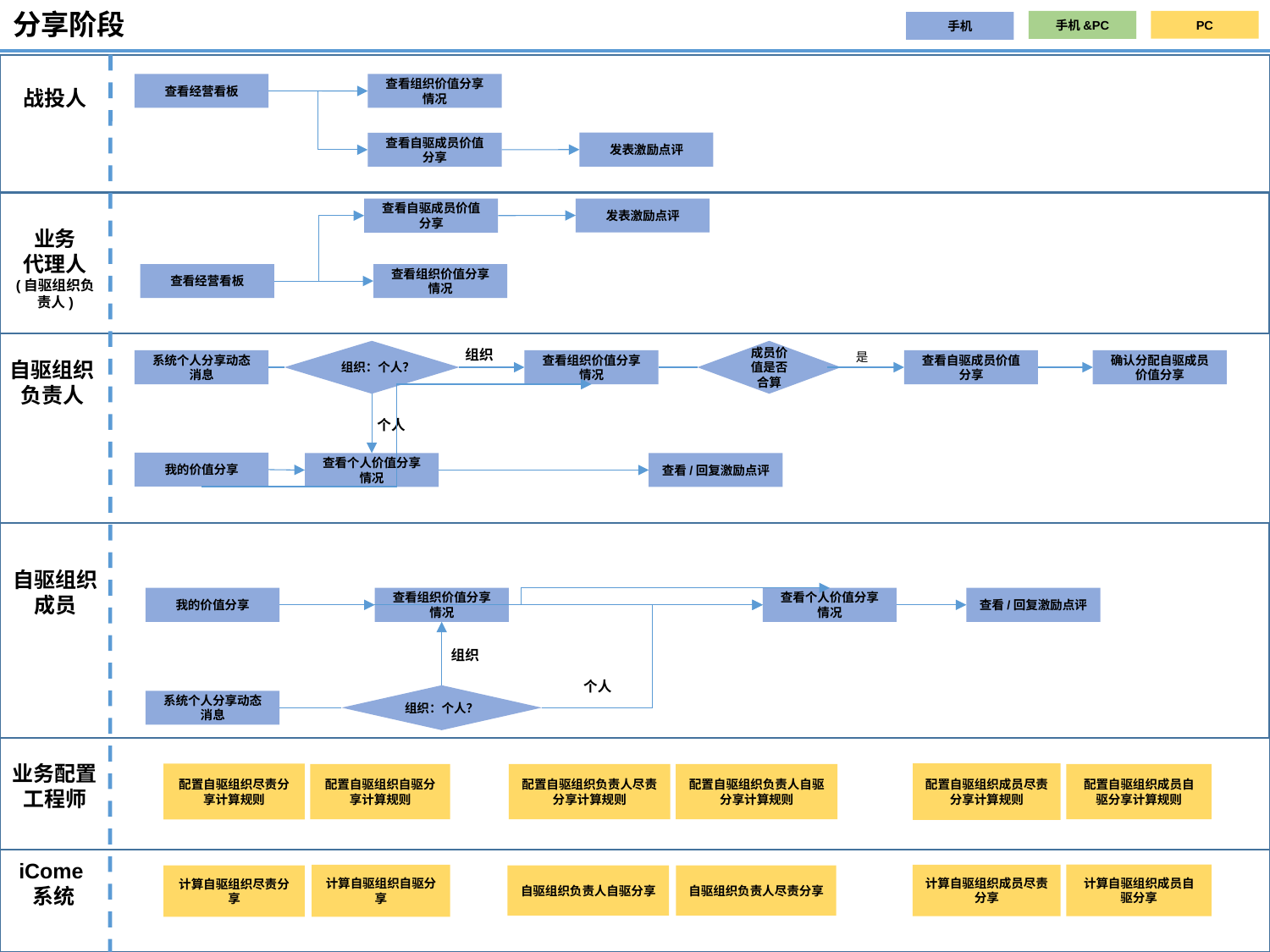

# 分享阶段
PC
手机&PC
手机

查看经营看板
查看组织价值分享情况
战投人
发表激励点评
查看自驱成员价值分享

发表激励点评
查看自驱成员价值分享
业务
代理人
(自驱组织负责人)
查看经营看板
查看组织价值分享情况

组织
组织：个人？
成员价值是否合算
是
系统个人分享动态消息
查看组织价值分享情况
查看自驱成员价值分享
确认分配自驱成员价值分享
自驱组织负责人
个人
我的价值分享
查看个人价值分享情况
查看/回复激励点评

自驱组织成员
我的价值分享
查看组织价值分享情况
查看个人价值分享情况
查看/回复激励点评
组织
个人
组织：个人？
系统个人分享动态消息

业务配置工程师
配置自驱组织成员尽责分享计算规则
配置自驱组织尽责分享计算规则
配置自驱组织自驱分享计算规则
配置自驱组织负责人尽责分享计算规则
配置自驱组织负责人自驱分享计算规则
配置自驱组织成员自驱分享计算规则

iCome系统
计算自驱组织成员自驱分享
计算自驱组织自驱分享
计算自驱组织成员尽责分享
自驱组织负责人尽责分享
计算自驱组织尽责分享
自驱组织负责人自驱分享